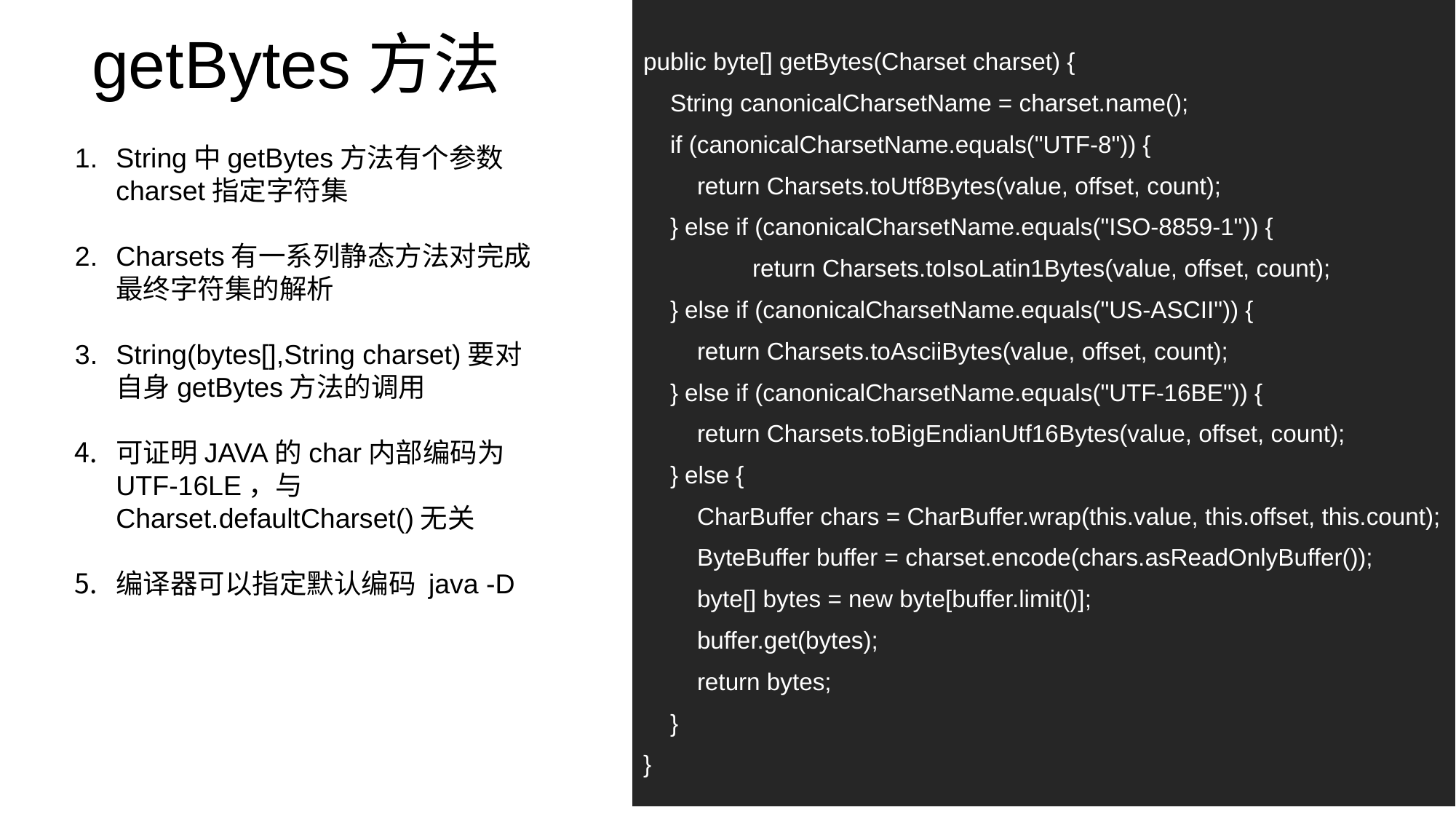

public byte[] getBytes(Charset charset) {
    String canonicalCharsetName = charset.name();
    if (canonicalCharsetName.equals("UTF-8")) {
        return Charsets.toUtf8Bytes(value, offset, count);
    } else if (canonicalCharsetName.equals("ISO-8859-1")) {
    	return Charsets.toIsoLatin1Bytes(value, offset, count);
    } else if (canonicalCharsetName.equals("US-ASCII")) {
        return Charsets.toAsciiBytes(value, offset, count);
    } else if (canonicalCharsetName.equals("UTF-16BE")) {
        return Charsets.toBigEndianUtf16Bytes(value, offset, count);
    } else {
        CharBuffer chars = CharBuffer.wrap(this.value, this.offset, this.count);
        ByteBuffer buffer = charset.encode(chars.asReadOnlyBuffer());
        byte[] bytes = new byte[buffer.limit()];
        buffer.get(bytes);
        return bytes;
    }
}
# getBytes方法
String中getBytes方法有个参数charset指定字符集

Charsets有一系列静态方法对完成最终字符集的解析

String(bytes[],String charset)要对自身getBytes方法的调用

可证明JAVA的char内部编码为UTF-16LE，与Charset.defaultCharset()无关

编译器可以指定默认编码 java -D